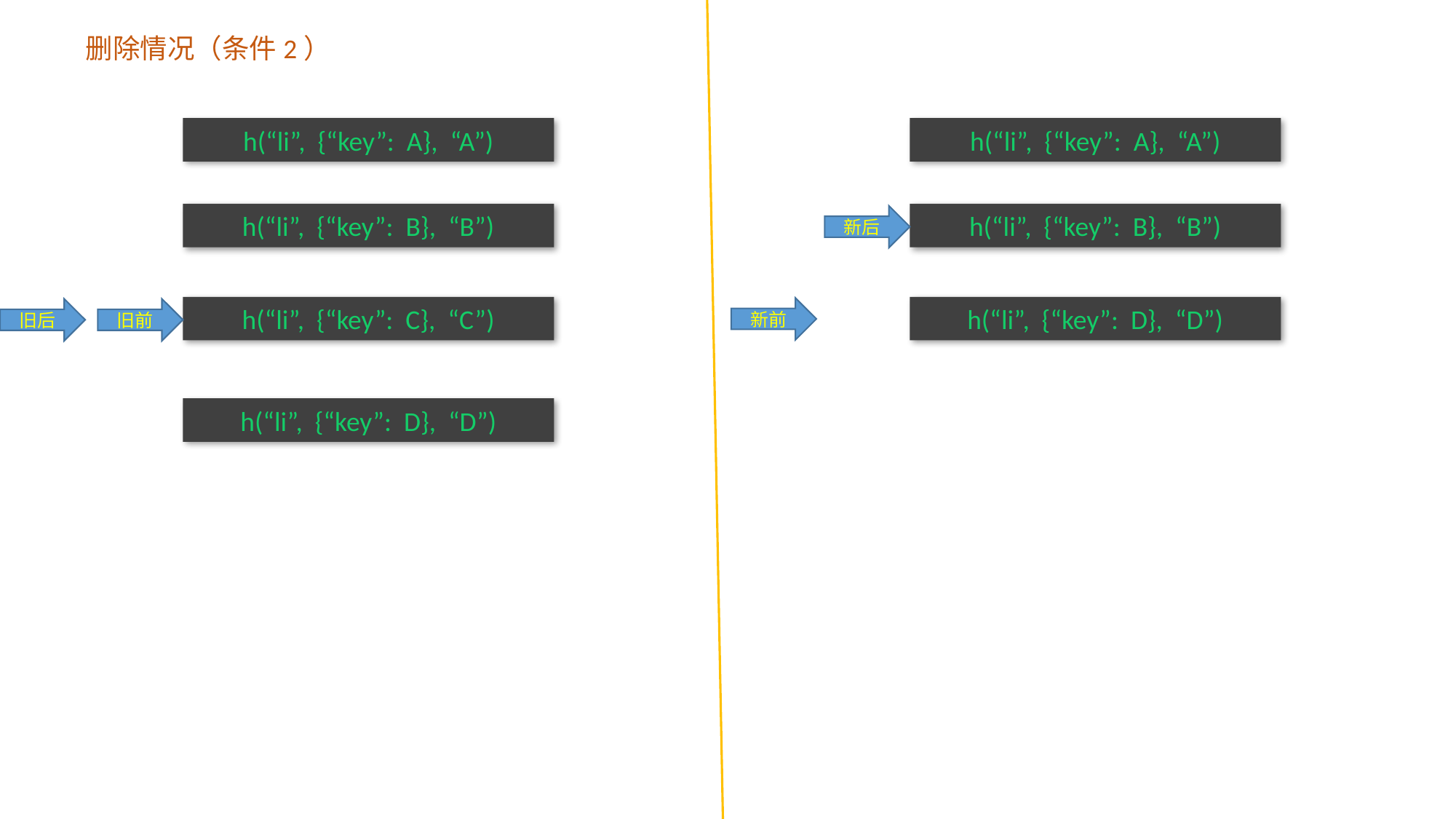

删除情况（条件2）
h(“li”,  {“key”:  A},  “A”)
h(“li”,  {“key”:  A},  “A”)
h(“li”,  {“key”:  B},  “B”)
h(“li”,  {“key”:  B},  “B”)
新后
h(“li”,  {“key”:  C},  “C”)
h(“li”,  {“key”:  D},  “D”)
新前
旧后
旧前
h(“li”,  {“key”:  D},  “D”)